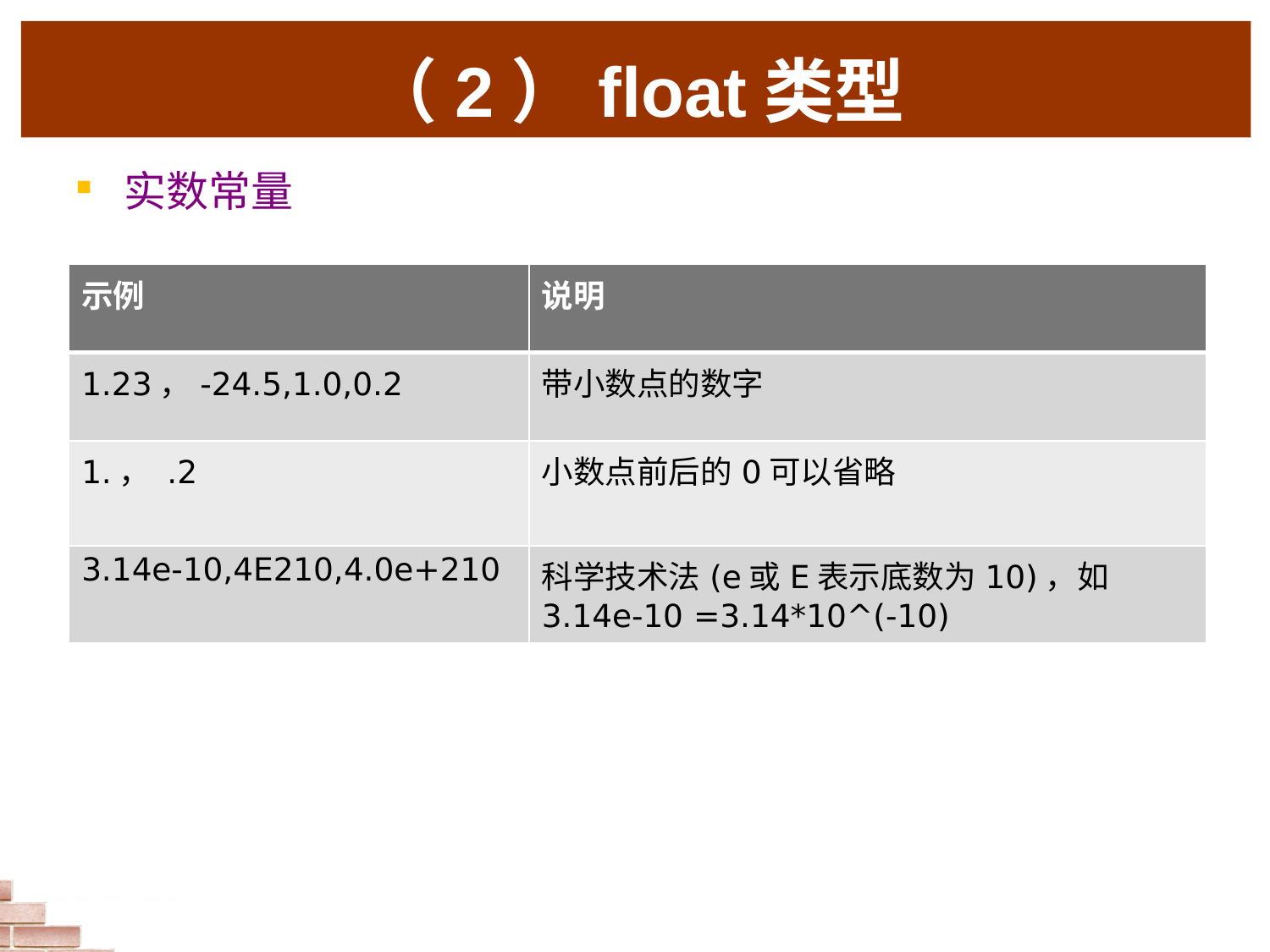

（2）float类型
实数常量
| 示例 | 说明 |
| --- | --- |
| 1.23，-24.5,1.0,0.2 | 带小数点的数字 |
| 1.， .2 | 小数点前后的0可以省略 |
| 3.14e-10,4E210,4.0e+210 | 科学技术法(e或E表示底数为10)，如3.14e-10 =3.14\*10^(-10) |